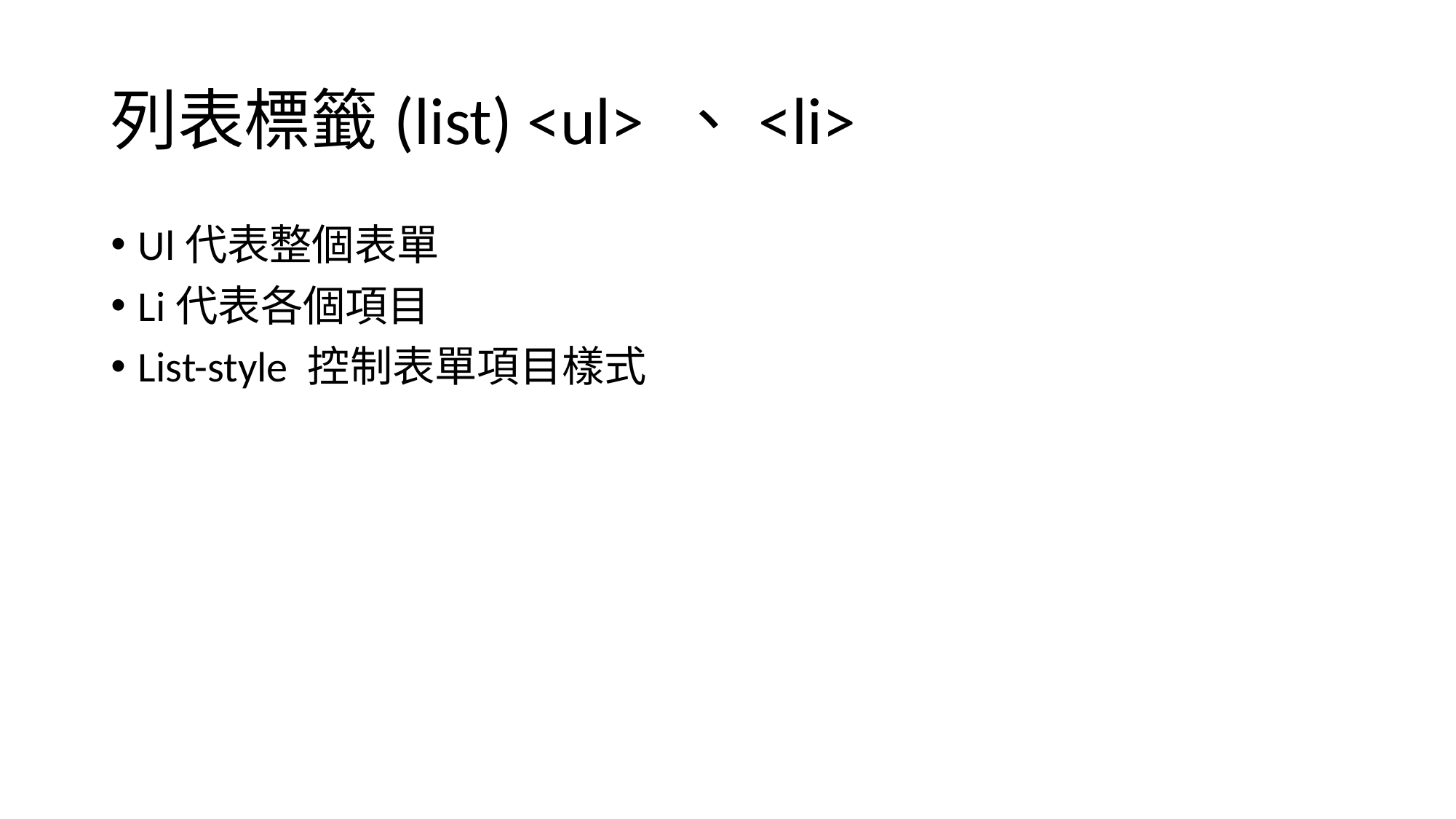

# 列表標籤(list) <ul> 、<li>
Ul代表整個表單
Li代表各個項目
List-style 控制表單項目樣式